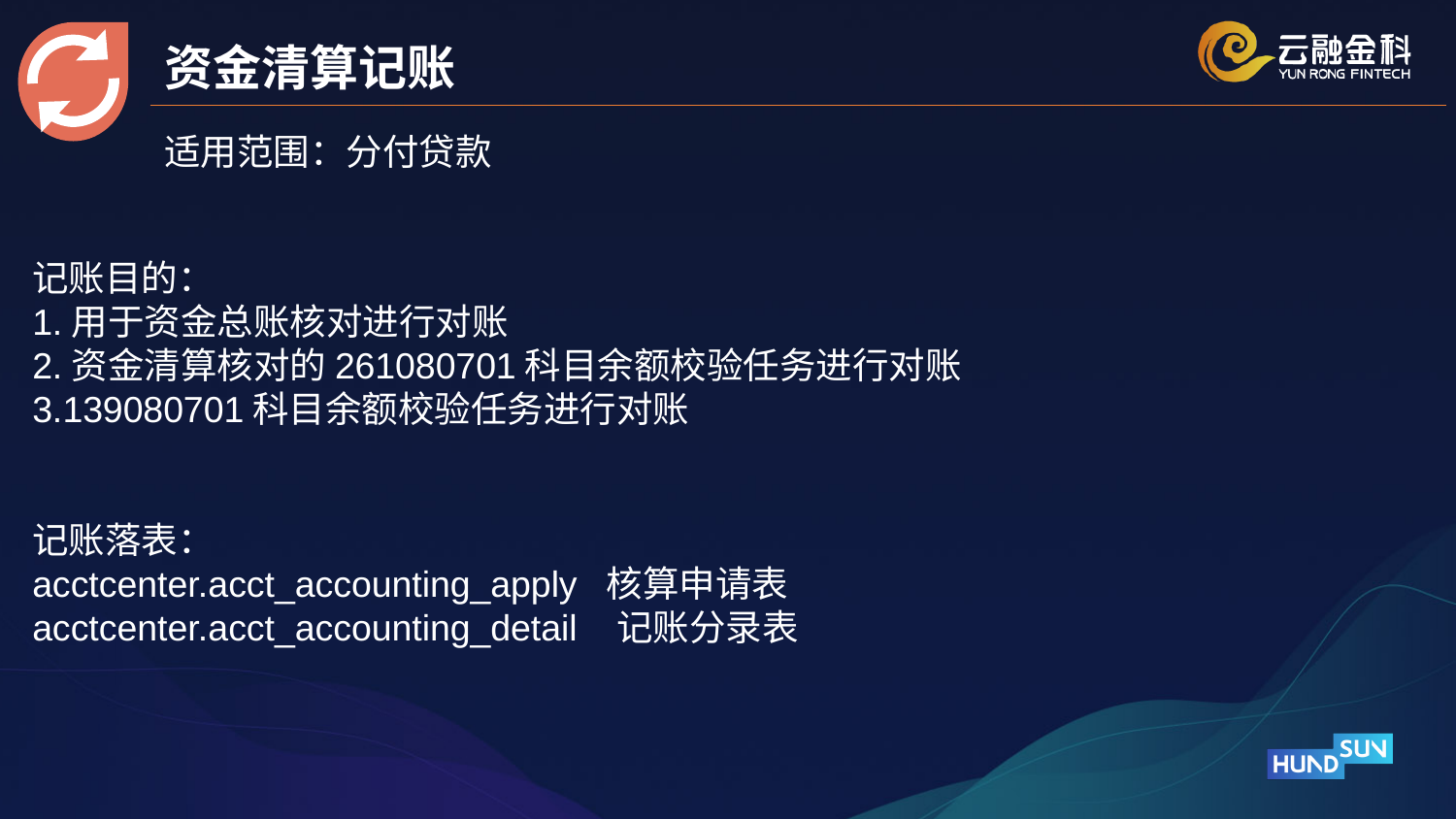

资金清算记账

适用范围：分付贷款
记账目的：
1.用于资金总账核对进行对账
2.资金清算核对的261080701科目余额校验任务进行对账
3.139080701科目余额校验任务进行对账

记账落表：
acctcenter.acct_accounting_apply  核算申请表
acctcenter.acct_accounting_detail   记账分录表